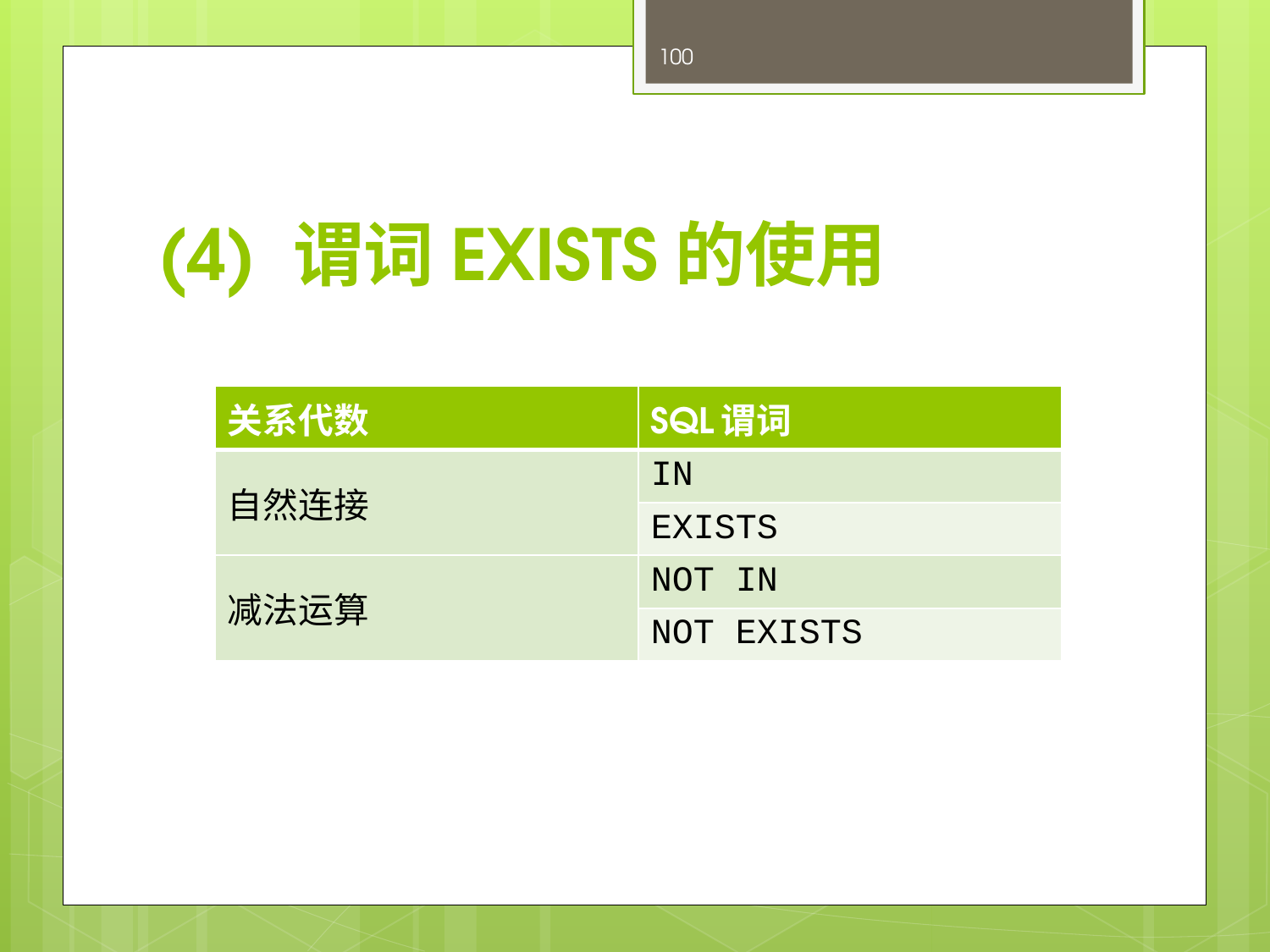

100
# (4) 谓词EXISTS的使用
| 关系代数 | SQL谓词 |
| --- | --- |
| 自然连接 | IN |
|  | EXISTS |
| 减法运算 | NOT IN |
|  | NOT EXISTS |